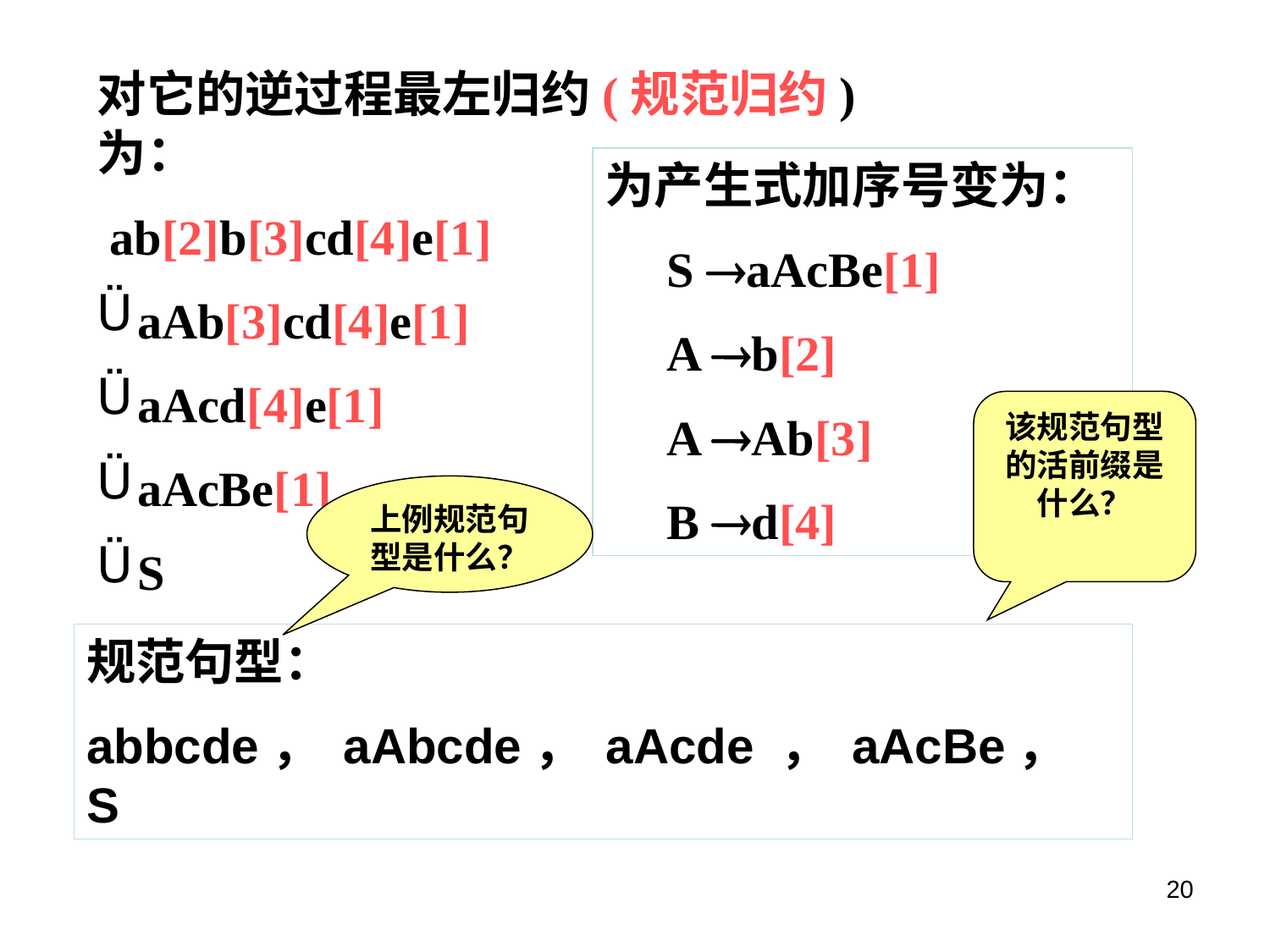

对它的逆过程最左归约(规范归约)为：
 ab[2]b[3]cd[4]e[1]
aAb[3]cd[4]e[1]
aAcd[4]e[1]
aAcBe[1]
S
为产生式加序号变为：
     S →aAcBe[1]
     A →b[2]
     A →Ab[3]
     B →d[4]
该规范句型的活前缀是什么？
上例规范句型是什么？
规范句型：
abbcde， aAbcde， aAcde ， aAcBe， S

20